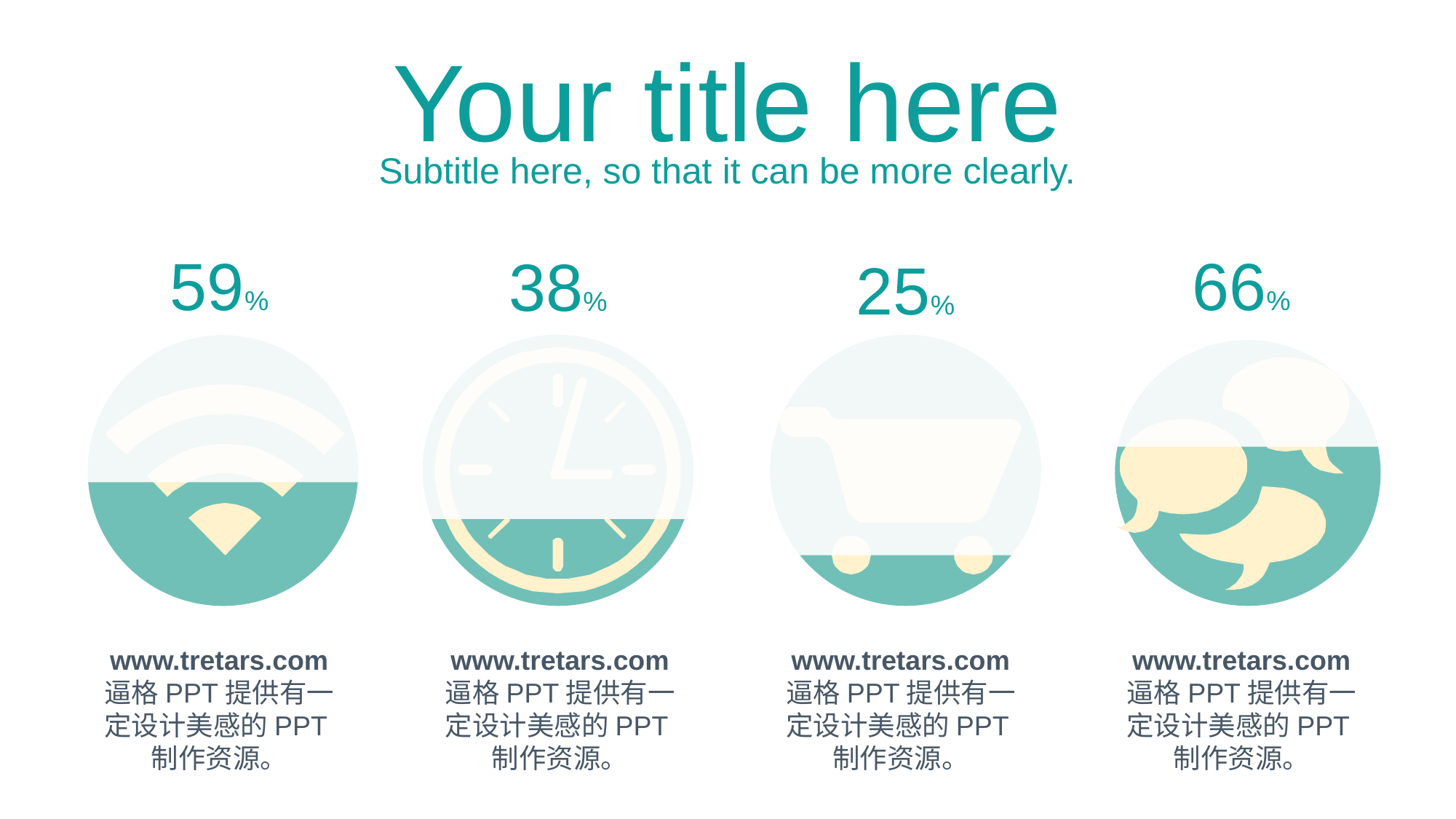

Your title here
Subtitle here, so that it can be more clearly.
66%
59%
38%
25%

www.tretars.com
逼格PPT提供有一定设计美感的PPT制作资源。
www.tretars.com
逼格PPT提供有一定设计美感的PPT制作资源。
www.tretars.com
逼格PPT提供有一定设计美感的PPT制作资源。
www.tretars.com
逼格PPT提供有一定设计美感的PPT制作资源。